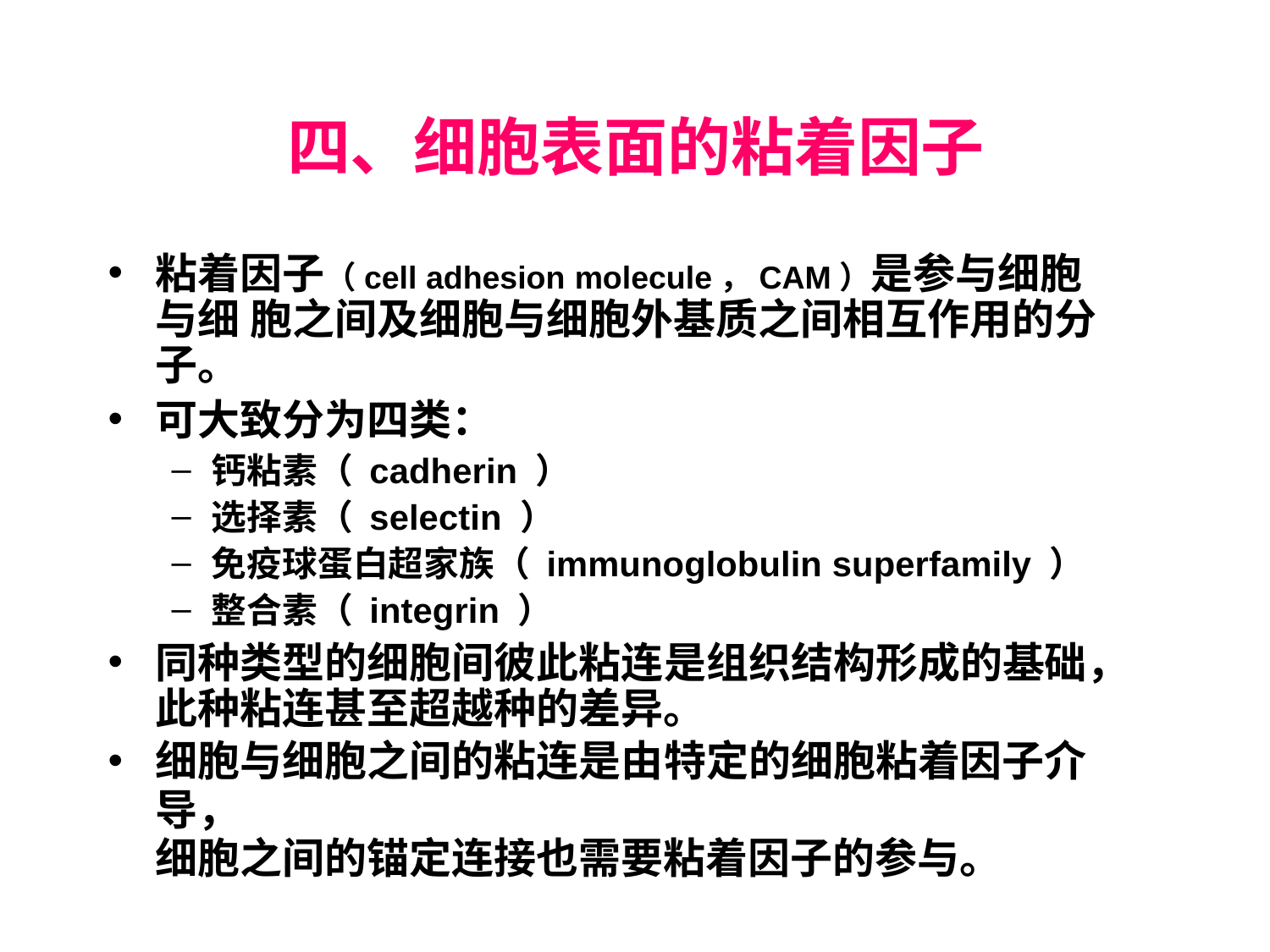

# 四、细胞表面的粘着因子
粘着因子（cell adhesion molecule，CAM）是参与细胞与细 胞之间及细胞与细胞外基质之间相互作用的分子。
可大致分为四类：
钙粘素（ cadherin ）
选择素（ selectin ）
免疫球蛋白超家族（ immunoglobulin superfamily ）
整合素（ integrin ）
同种类型的细胞间彼此粘连是组织结构形成的基础， 此种粘连甚至超越种的差异。
细胞与细胞之间的粘连是由特定的细胞粘着因子介导，
细胞之间的锚定连接也需要粘着因子的参与。